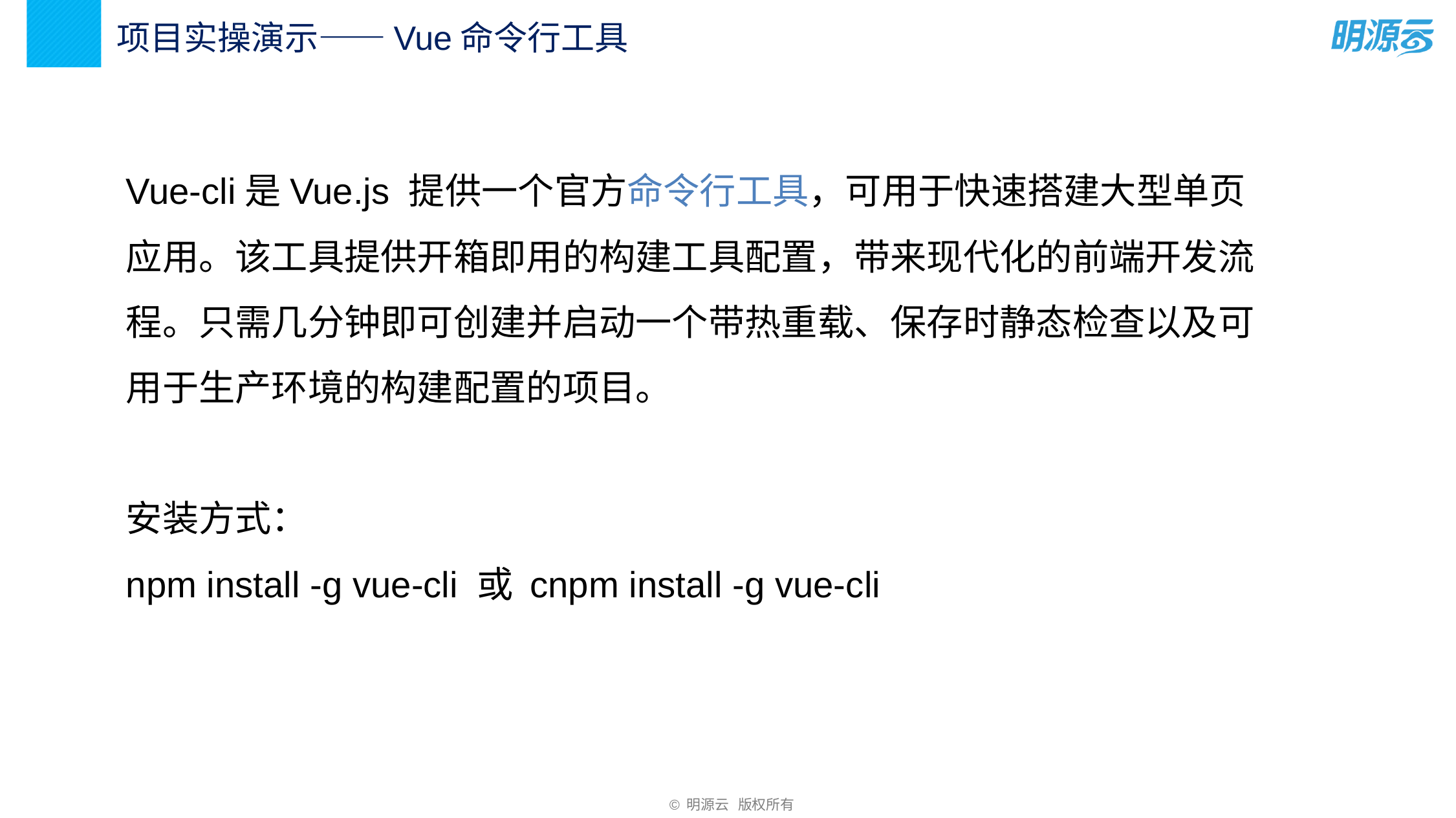

项目实操演示——Vue命令行工具
Vue-cli是Vue.js 提供一个官方命令行工具，可用于快速搭建大型单页应用。该工具提供开箱即用的构建工具配置，带来现代化的前端开发流程。只需几分钟即可创建并启动一个带热重载、保存时静态检查以及可用于生产环境的构建配置的项目。

安装方式：
npm install -g vue-cli 或 cnpm install -g vue-cli